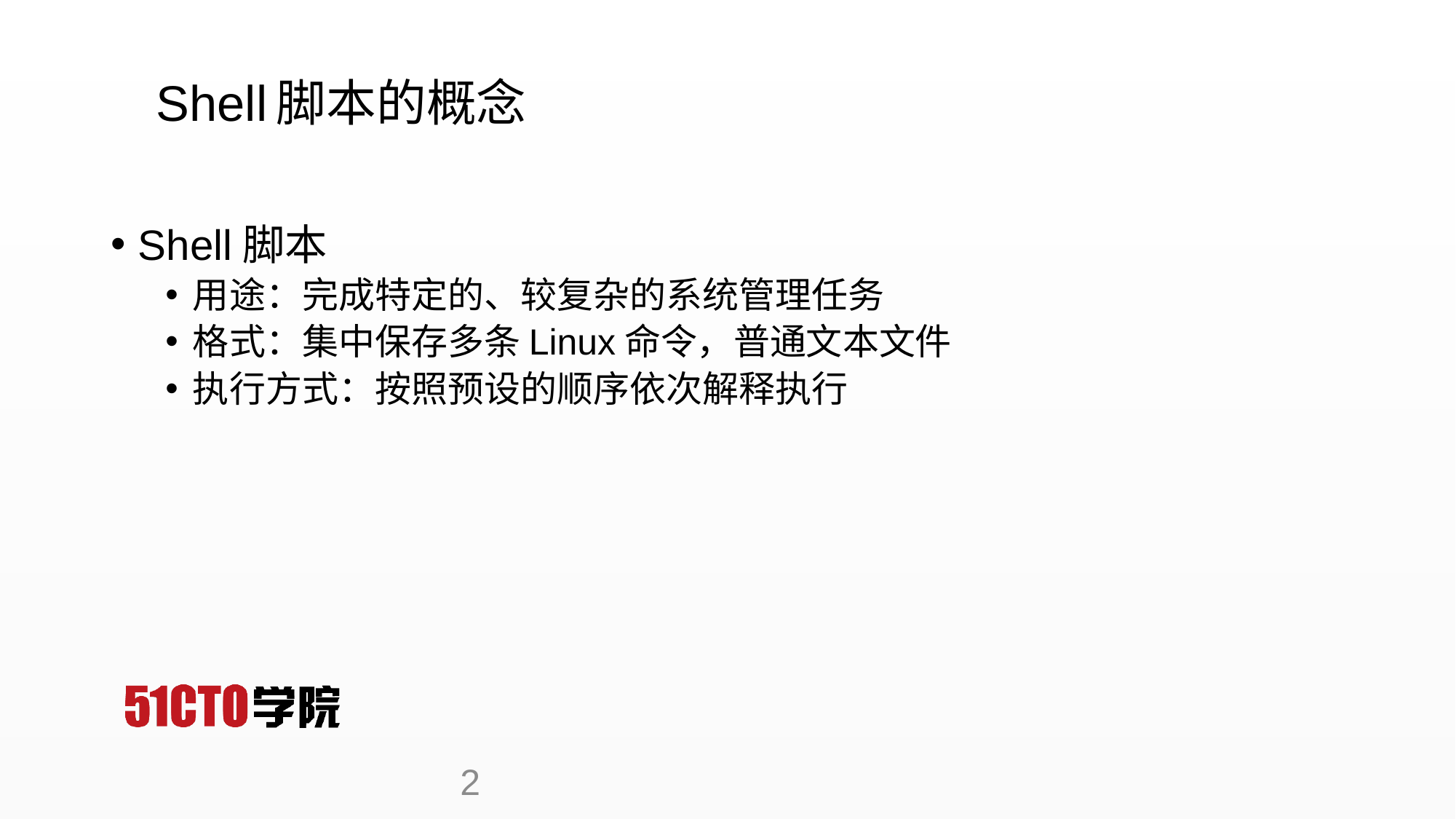

# Shell脚本的概念
Shell脚本
用途：完成特定的、较复杂的系统管理任务
格式：集中保存多条Linux命令，普通文本文件
执行方式：按照预设的顺序依次解释执行
2